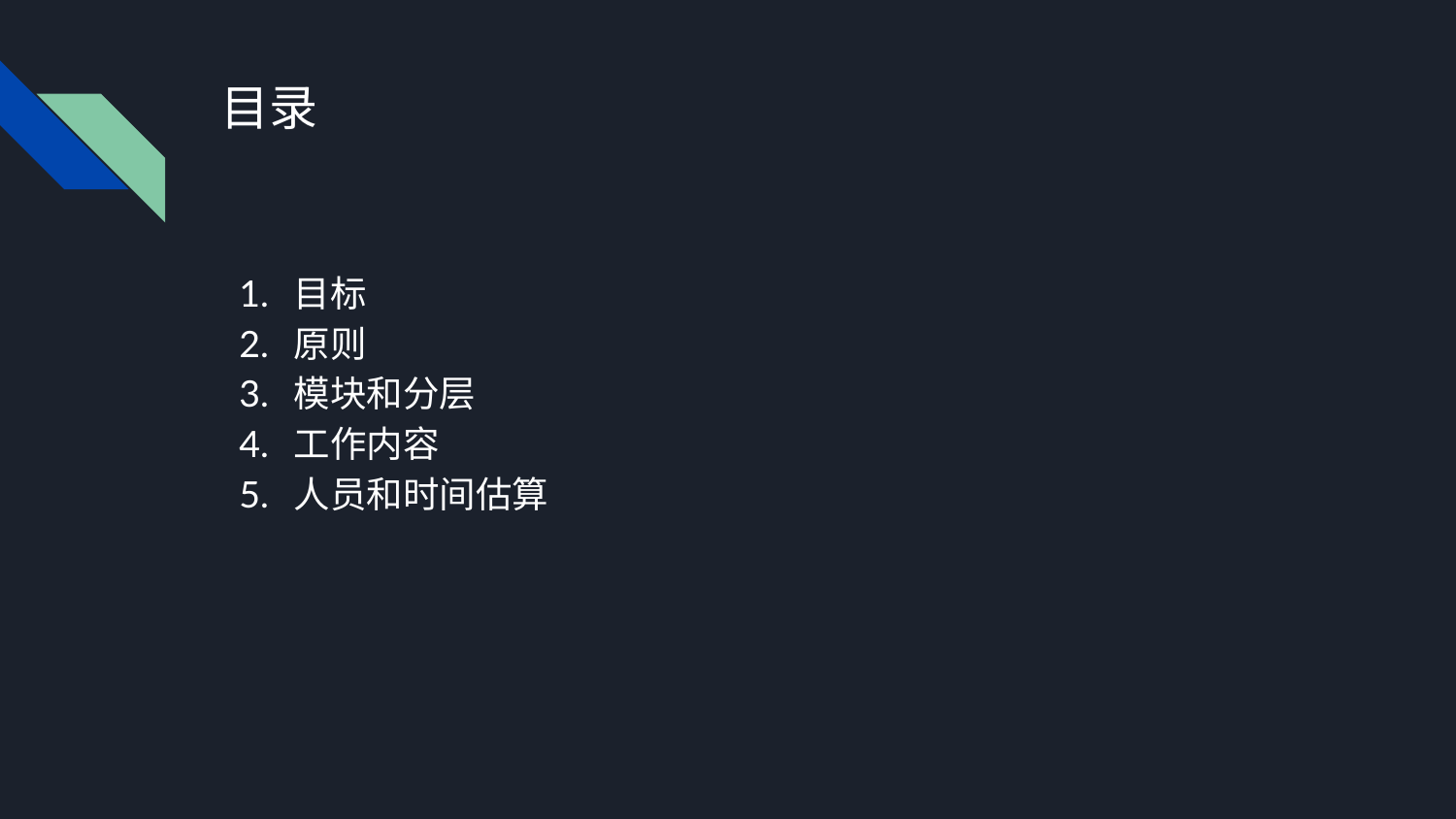

# 目录
目标
原则
模块和分层
工作内容
人员和时间估算